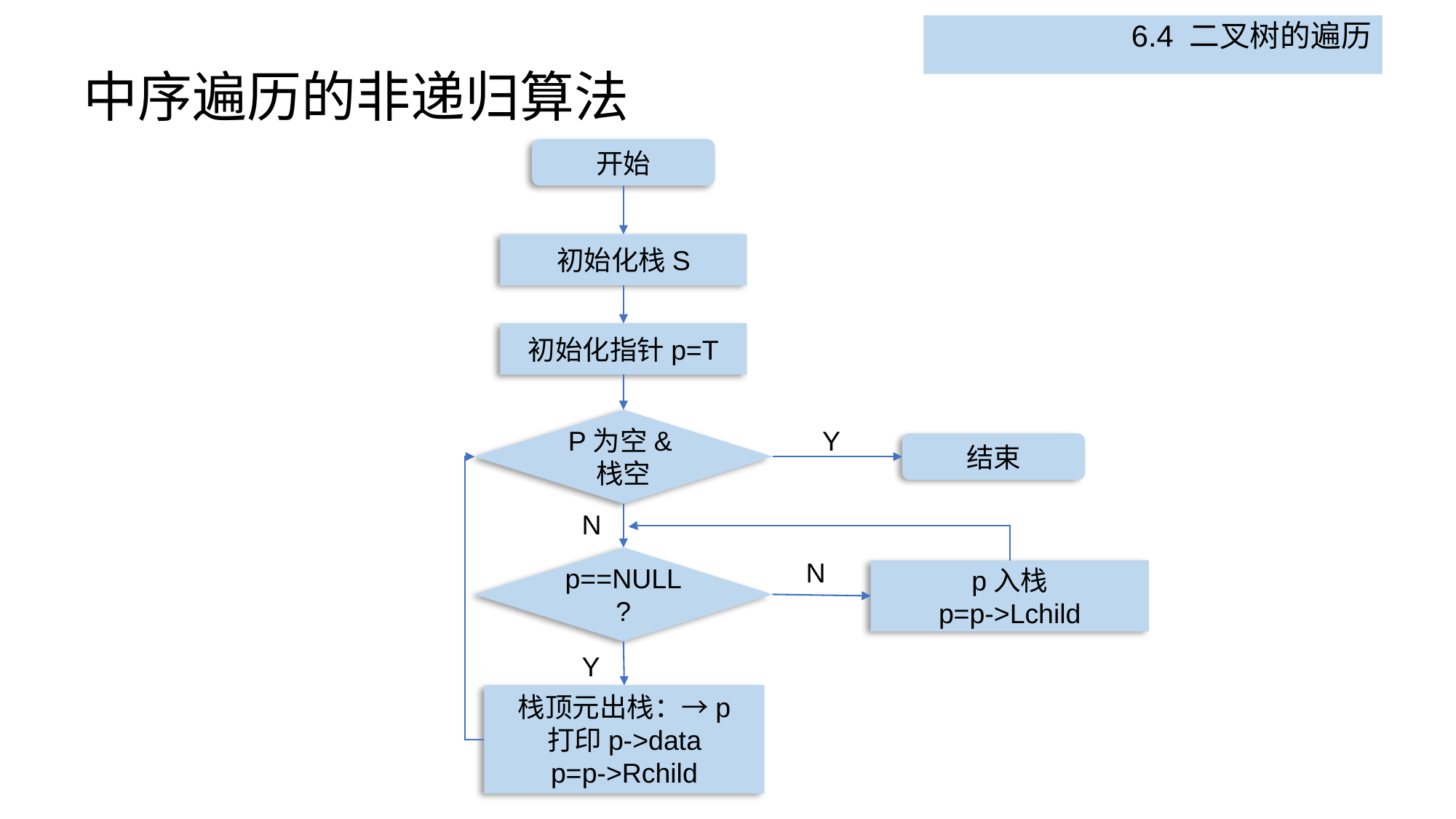

6.4 二叉树的遍历
# 中序遍历的非递归算法
开始
初始化栈S
初始化指针p=T
P为空&栈空
Y
结束
N
p==NULL?
N
p入栈
p=p->Lchild
Y
栈顶元出栈：→p
打印p->data
p=p->Rchild